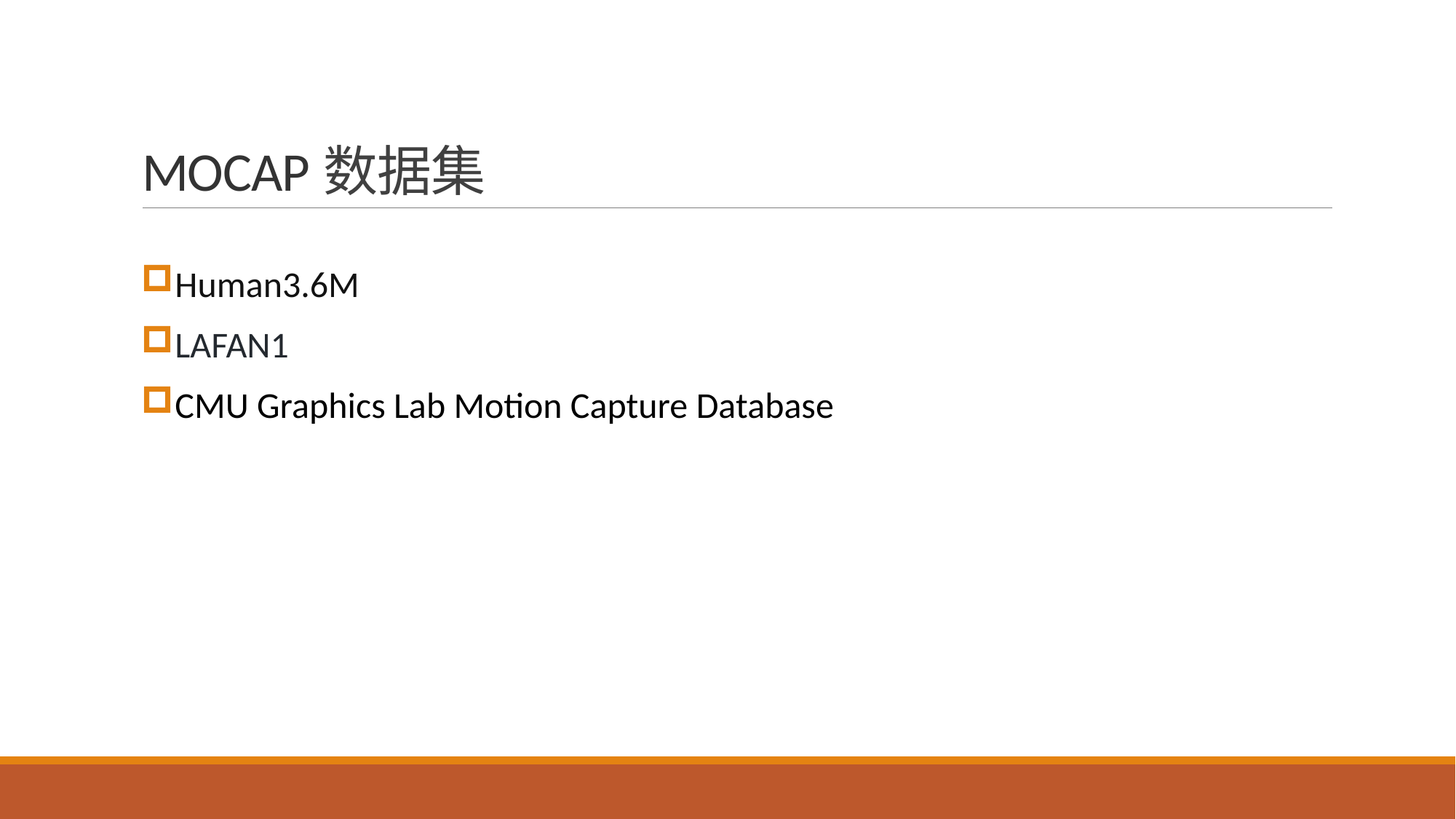

# MOCAP数据集
Human3.6M
LAFAN1
CMU Graphics Lab Motion Capture Database